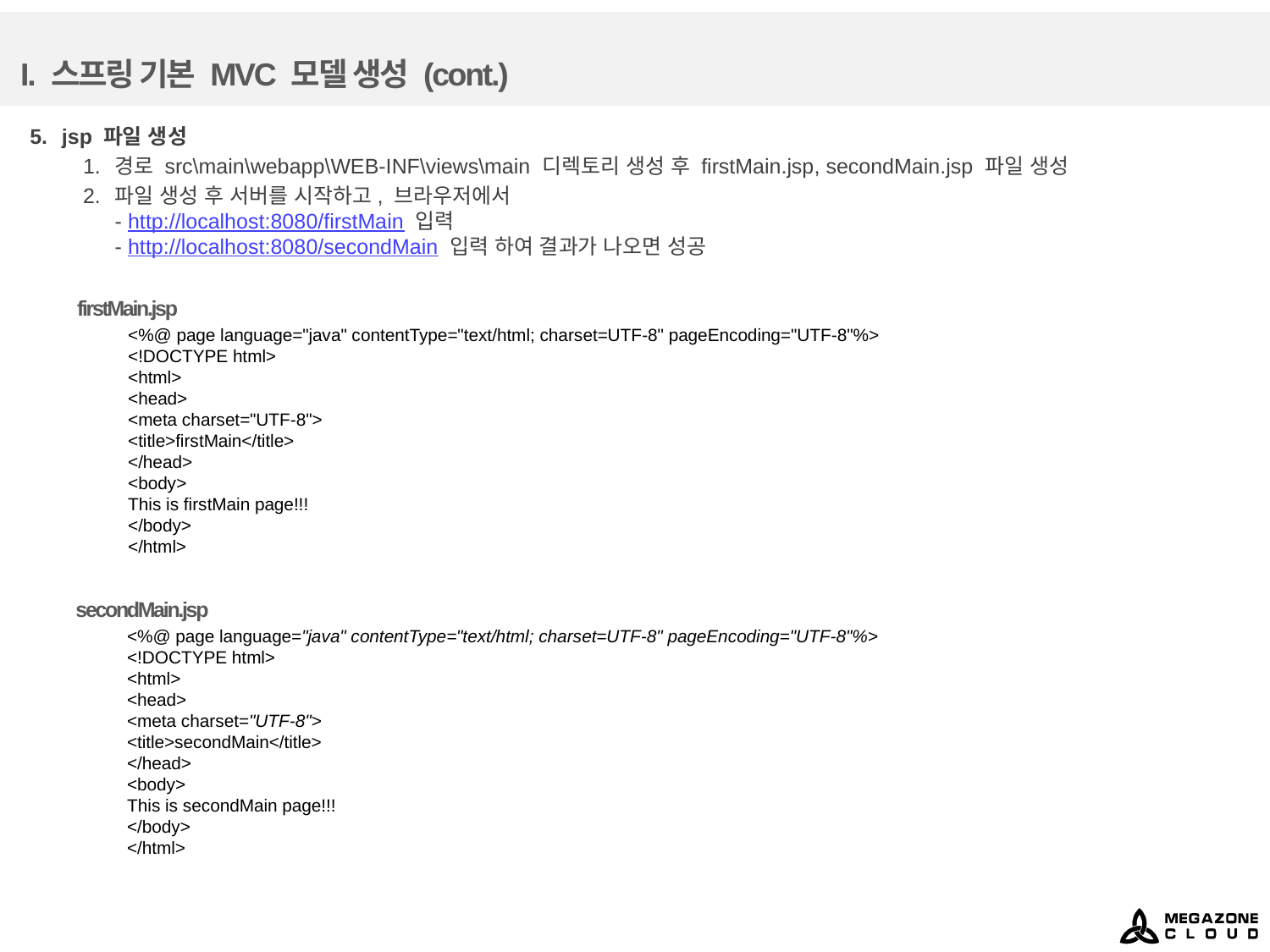

# I. 스프링 기본 MVC 모델 생성 (cont.)
jsp 파일 생성
경로 src\main\webapp\WEB-INF\views\main 디렉토리 생성 후 firstMain.jsp, secondMain.jsp 파일 생성
파일 생성 후 서버를 시작하고, 브라우저에서
- http://localhost:8080/firstMain 입력
- http://localhost:8080/secondMain 입력 하여 결과가 나오면 성공
firstMain.jsp
<%@ page language="java" contentType="text/html; charset=UTF-8" pageEncoding="UTF-8"%>
<!DOCTYPE html>
<html>
<head>
<meta charset="UTF-8">
<title>firstMain</title>
</head>
<body>
This is firstMain page!!!
</body>
</html>
secondMain.jsp
<%@ page language="java" contentType="text/html; charset=UTF-8" pageEncoding="UTF-8"%>
<!DOCTYPE html>
<html>
<head>
<meta charset="UTF-8">
<title>secondMain</title>
</head>
<body>
This is secondMain page!!!
</body>
</html>